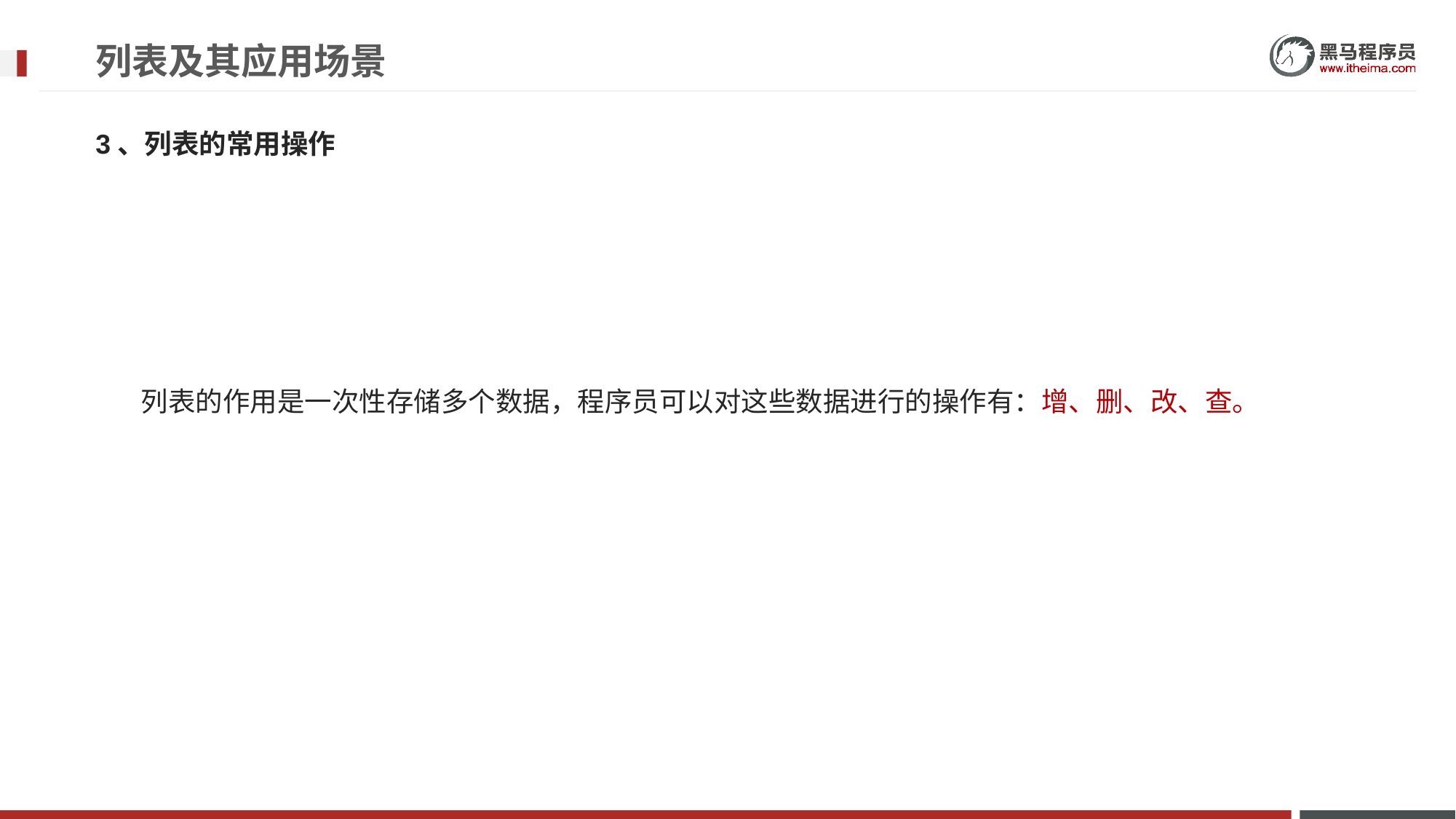

# 列表及其应用场景
3、列表的常用操作
列表的作用是一次性存储多个数据，程序员可以对这些数据进行的操作有：增、删、改、查。